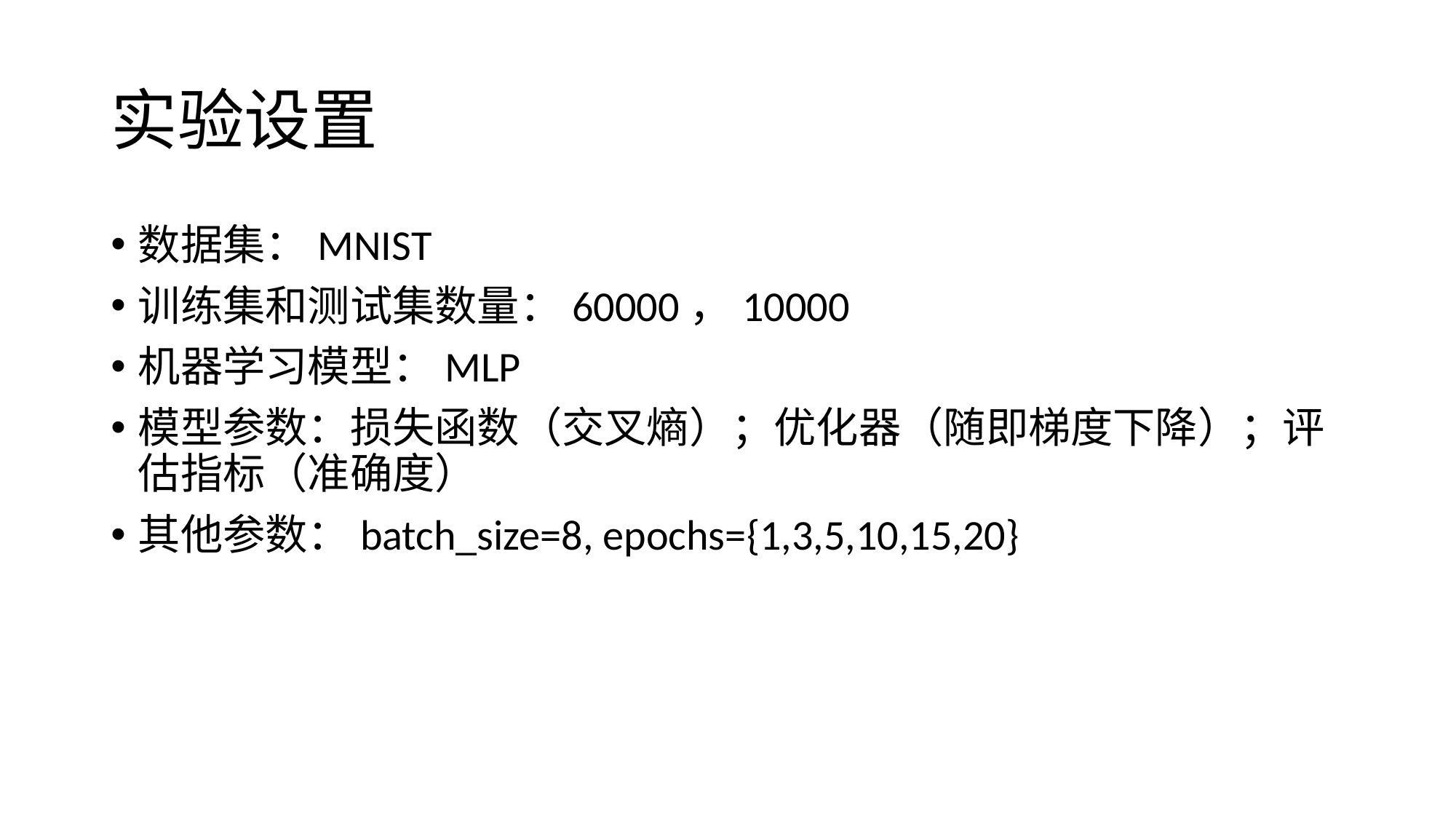

# 实验设置
数据集：MNIST
训练集和测试集数量：60000，10000
机器学习模型：MLP
模型参数：损失函数（交叉熵）；优化器（随即梯度下降）；评估指标（准确度）
其他参数：batch_size=8, epochs={1,3,5,10,15,20}